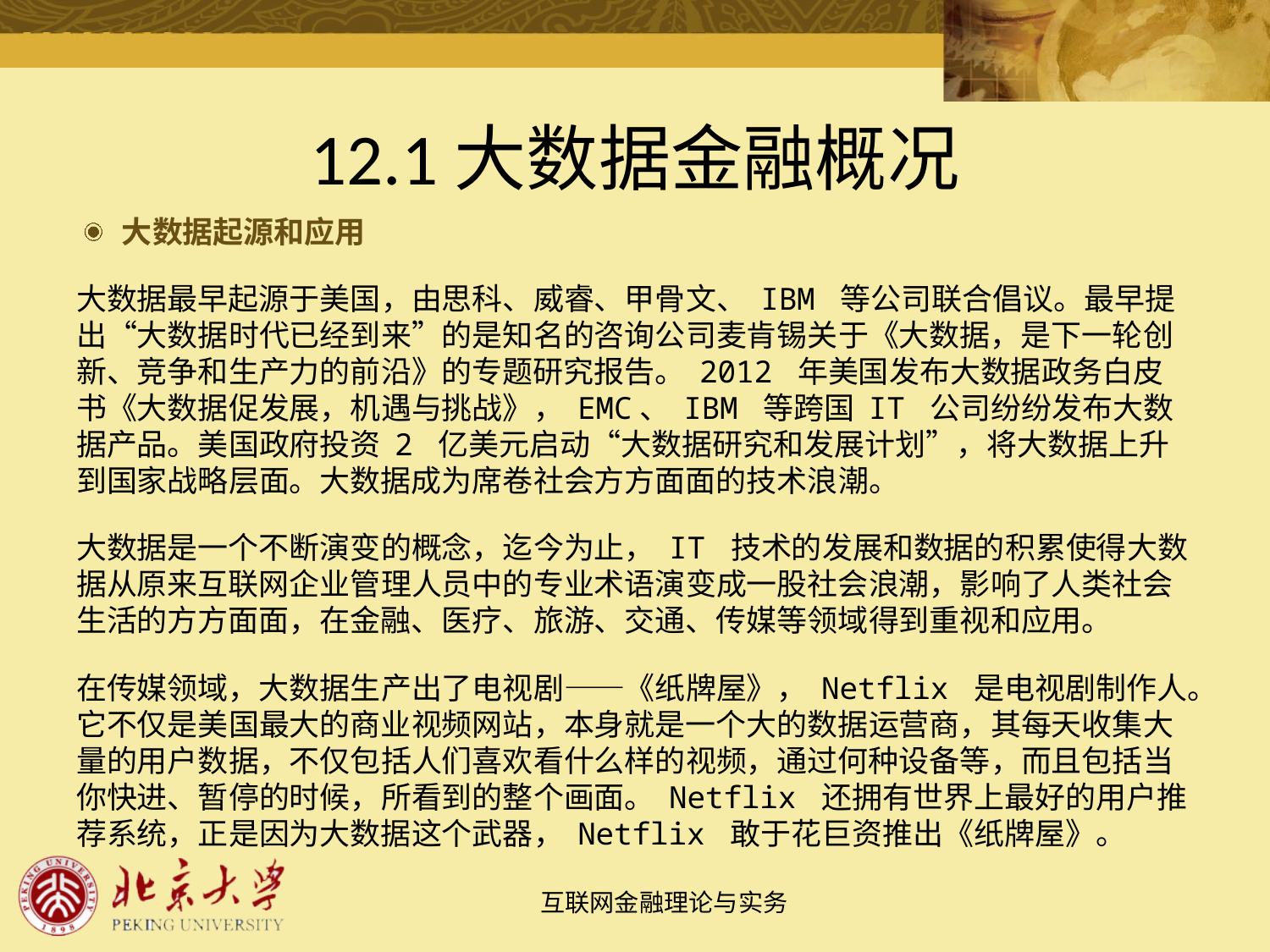

# 12.1大数据金融概况
大数据起源和应用
大数据最早起源于美国，由思科、威睿、甲骨文、 IBM 等公司联合倡议。最早提出“大数据时代已经到来”的是知名的咨询公司麦肯锡关于《大数据，是下一轮创新、竞争和生产力的前沿》的专题研究报告。 2012 年美国发布大数据政务白皮书《大数据促发展，机遇与挑战》， EMC、 IBM 等跨国 IT 公司纷纷发布大数据产品。美国政府投资 2 亿美元启动“大数据研究和发展计划”，将大数据上升到国家战略层面。大数据成为席卷社会方方面面的技术浪潮。
大数据是一个不断演变的概念，迄今为止， IT 技术的发展和数据的积累使得大数据从原来互联网企业管理人员中的专业术语演变成一股社会浪潮，影响了人类社会生活的方方面面，在金融、医疗、旅游、交通、传媒等领域得到重视和应用。
在传媒领域，大数据生产出了电视剧——《纸牌屋》， Netflix 是电视剧制作人。它不仅是美国最大的商业视频网站，本身就是一个大的数据运营商，其每天收集大量的用户数据，不仅包括人们喜欢看什么样的视频，通过何种设备等，而且包括当你快进、暂停的时候，所看到的整个画面。 Netflix 还拥有世界上最好的用户推荐系统，正是因为大数据这个武器， Netflix 敢于花巨资推出《纸牌屋》。